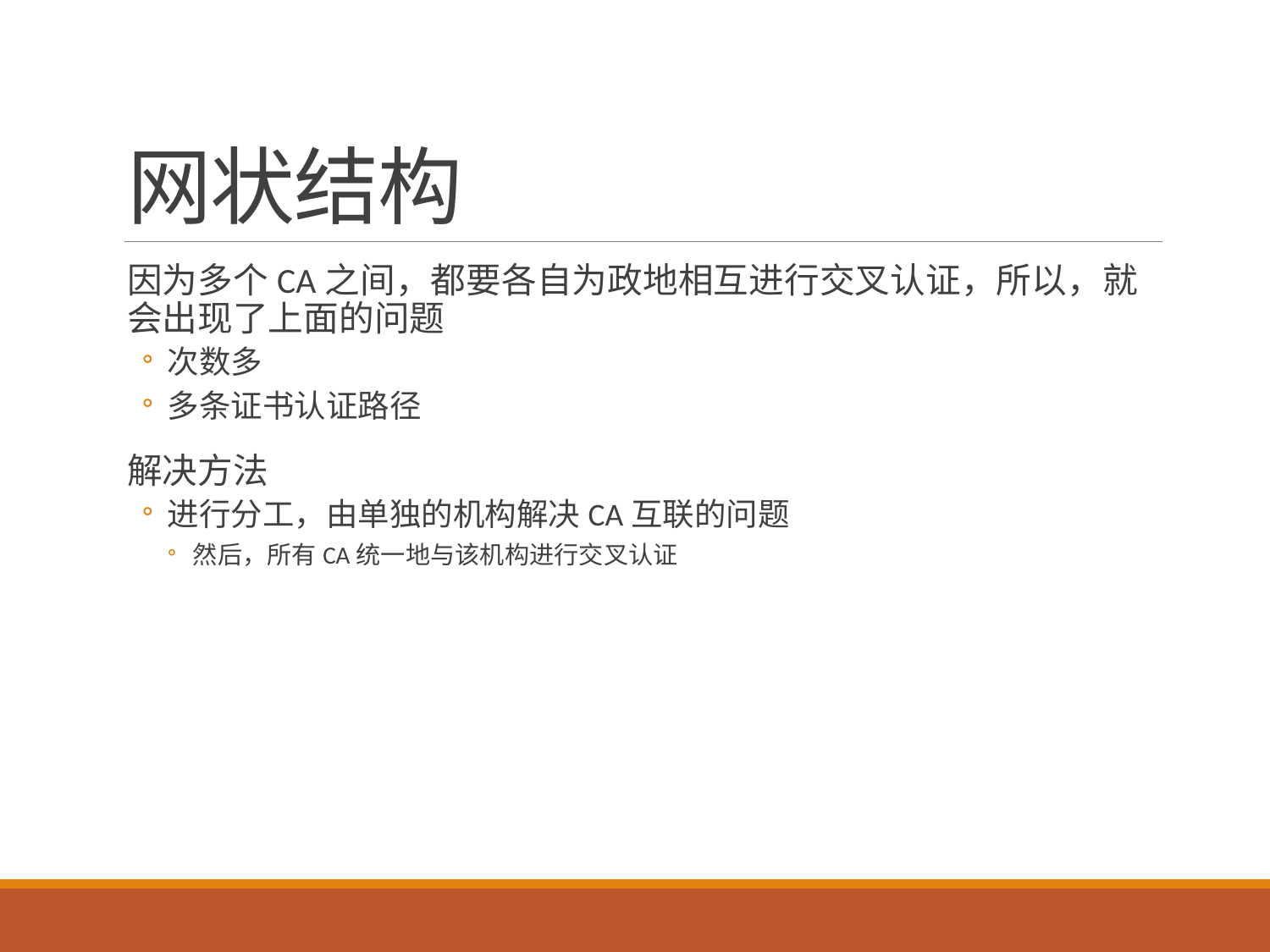

# 网状结构
因为多个CA之间，都要各自为政地相互进行交叉认证，所以，就会出现了上面的问题
次数多
多条证书认证路径
解决方法
进行分工，由单独的机构解决CA互联的问题
然后，所有CA统一地与该机构进行交叉认证

90